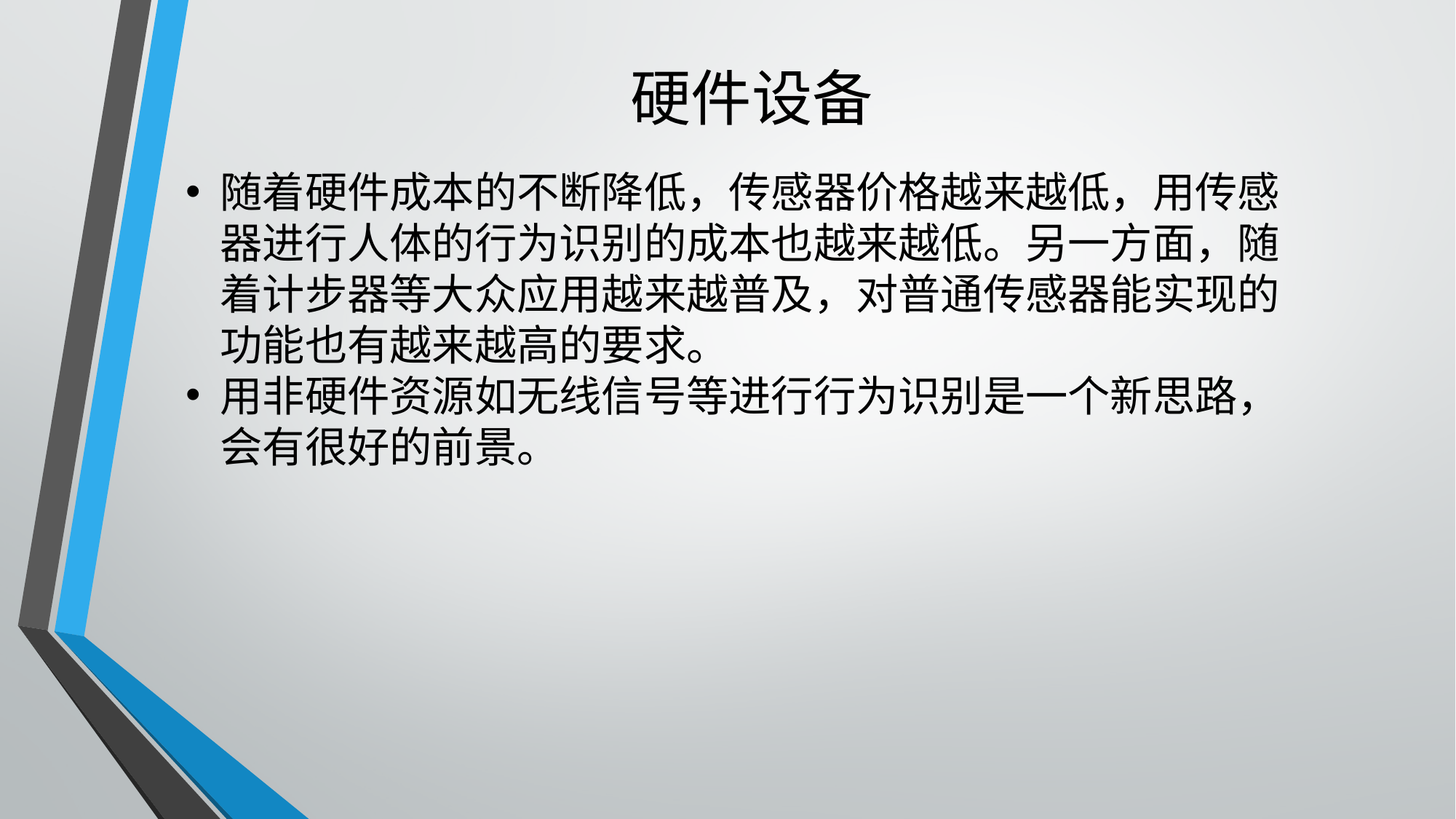

# 硬件设备
随着硬件成本的不断降低，传感器价格越来越低，用传感器进行人体的行为识别的成本也越来越低。另一方面，随着计步器等大众应用越来越普及，对普通传感器能实现的功能也有越来越高的要求。
用非硬件资源如无线信号等进行行为识别是一个新思路，会有很好的前景。